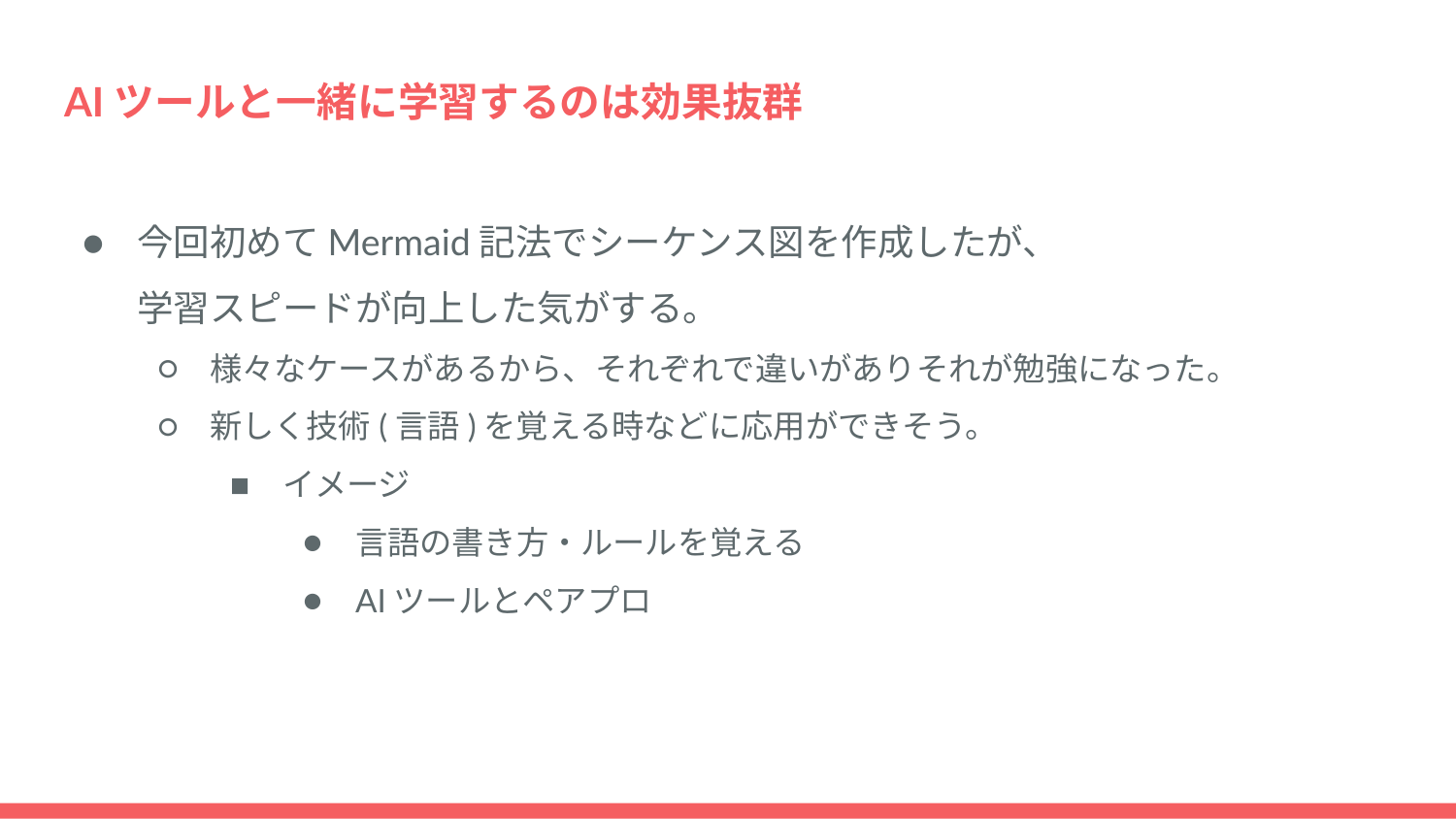

# AIツールと一緒に学習するのは効果抜群
今回初めてMermaid記法でシーケンス図を作成したが、
学習スピードが向上した気がする。
様々なケースがあるから、それぞれで違いがありそれが勉強になった。
新しく技術(言語)を覚える時などに応用ができそう。
イメージ
言語の書き方・ルールを覚える
AIツールとペアプロ